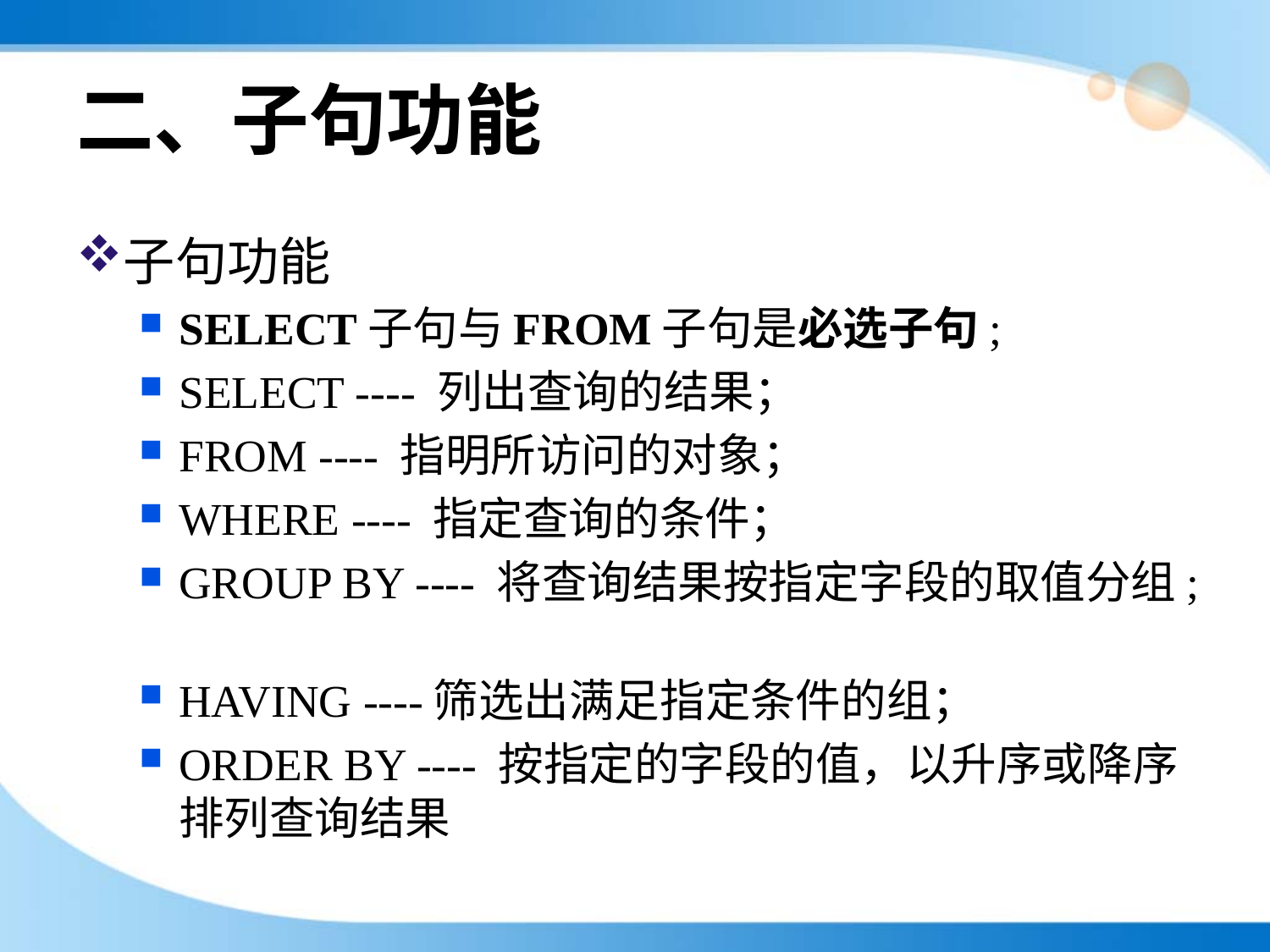

# 二、子句功能
子句功能
SELECT子句与FROM子句是必选子句;
SELECT ---- 列出查询的结果；
FROM ---- 指明所访问的对象；
WHERE ---- 指定查询的条件；
GROUP BY ---- 将查询结果按指定字段的取值分组;
HAVING ----筛选出满足指定条件的组；
ORDER BY ---- 按指定的字段的值，以升序或降序排列查询结果